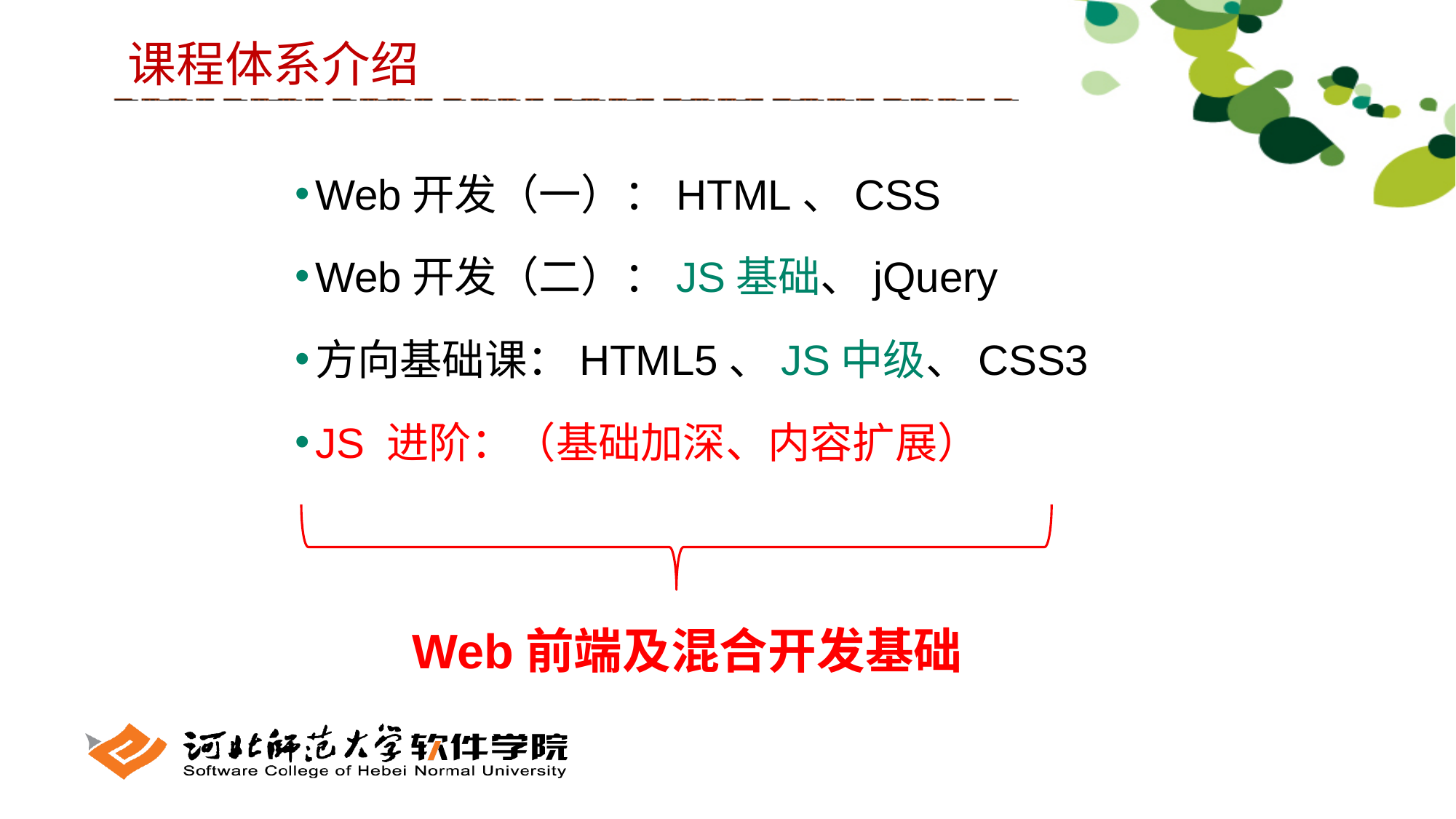

课程体系介绍
Web开发（一）：HTML、CSS
Web开发（二）：JS基础、jQuery
方向基础课：HTML5、JS中级、CSS3
JS 进阶：（基础加深、内容扩展）

Web前端及混合开发基础